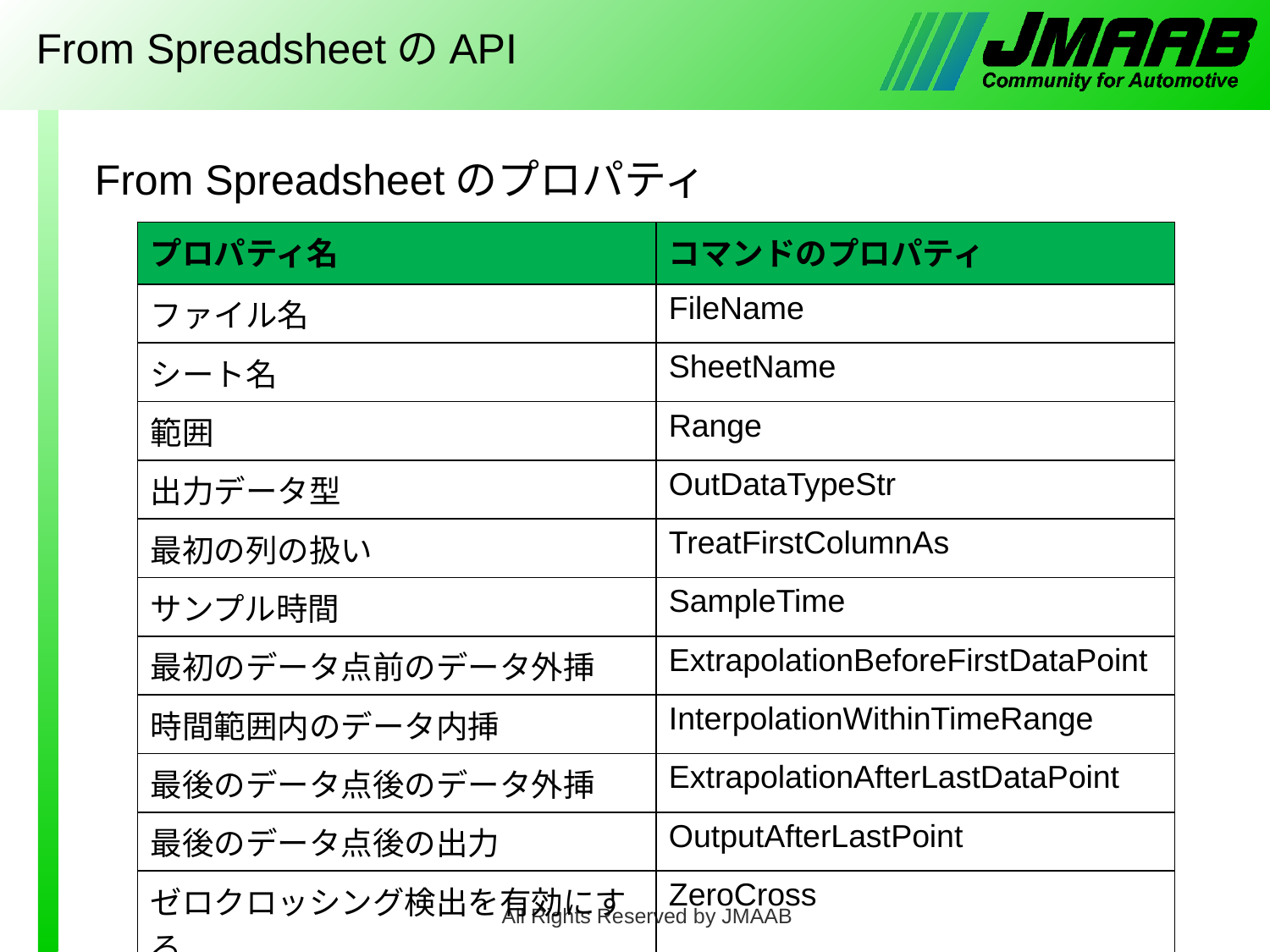

# From SpreadsheetのAPI
From Spreadsheetのプロパティ

| プロパティ名 | コマンドのプロパティ |
| --- | --- |
| ファイル名 | FileName |
| シート名 | SheetName |
| 範囲 | Range |
| 出力データ型 | OutDataTypeStr |
| 最初の列の扱い | TreatFirstColumnAs |
| サンプル時間 | SampleTime |
| 最初のデータ点前のデータ外挿 | ExtrapolationBeforeFirstDataPoint |
| 時間範囲内のデータ内挿 | InterpolationWithinTimeRange |
| 最後のデータ点後のデータ外挿 | ExtrapolationAfterLastDataPoint |
| 最後のデータ点後の出力 | OutputAfterLastPoint |
| ゼロクロッシング検出を有効にする | ZeroCross |